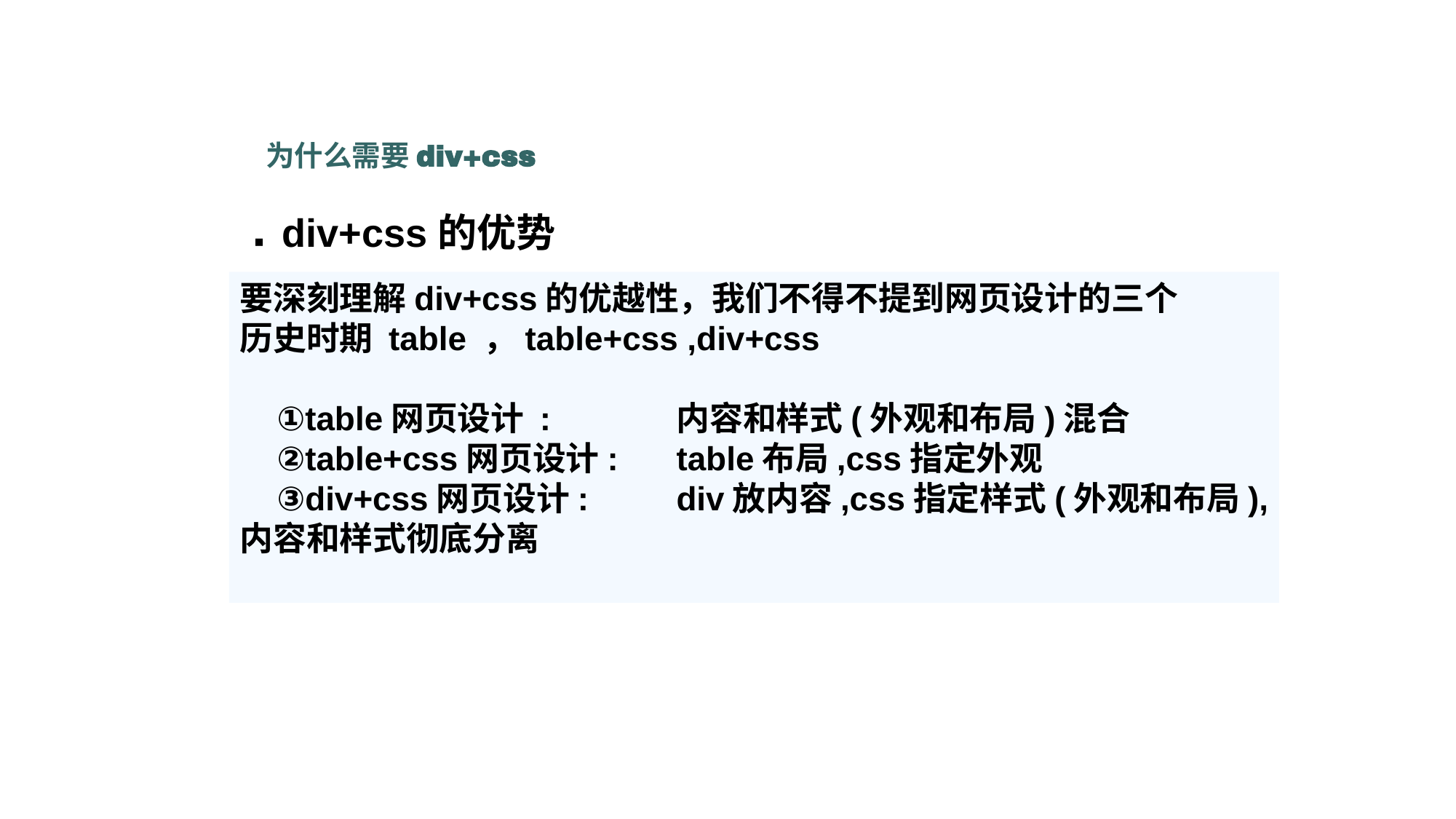

为什么需要div+css
■ div+css的优势
要深刻理解div+css的优越性，我们不得不提到网页设计的三个
历史时期 table ，table+css ,div+css

    ①table网页设计 : 		内容和样式(外观和布局)混合
    ②table+css网页设计:	table布局,css指定外观
    ③div+css网页设计:	div放内容,css指定样式(外观和布局),
内容和样式彻底分离